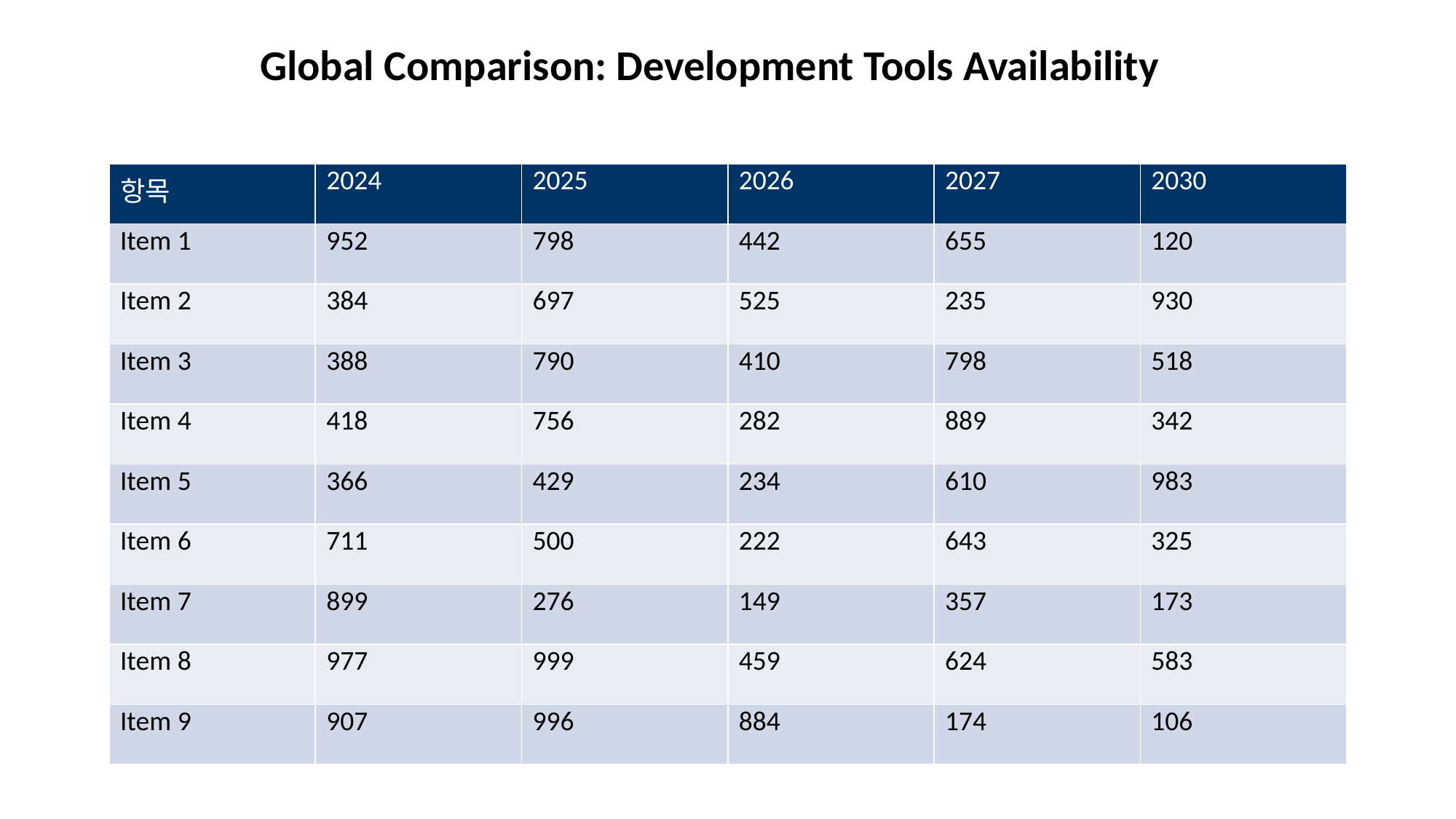

Global Comparison: Development Tools Availability
#
| 항목 | 2024 | 2025 | 2026 | 2027 | 2030 |
| --- | --- | --- | --- | --- | --- |
| Item 1 | 952 | 798 | 442 | 655 | 120 |
| Item 2 | 384 | 697 | 525 | 235 | 930 |
| Item 3 | 388 | 790 | 410 | 798 | 518 |
| Item 4 | 418 | 756 | 282 | 889 | 342 |
| Item 5 | 366 | 429 | 234 | 610 | 983 |
| Item 6 | 711 | 500 | 222 | 643 | 325 |
| Item 7 | 899 | 276 | 149 | 357 | 173 |
| Item 8 | 977 | 999 | 459 | 624 | 583 |
| Item 9 | 907 | 996 | 884 | 174 | 106 |